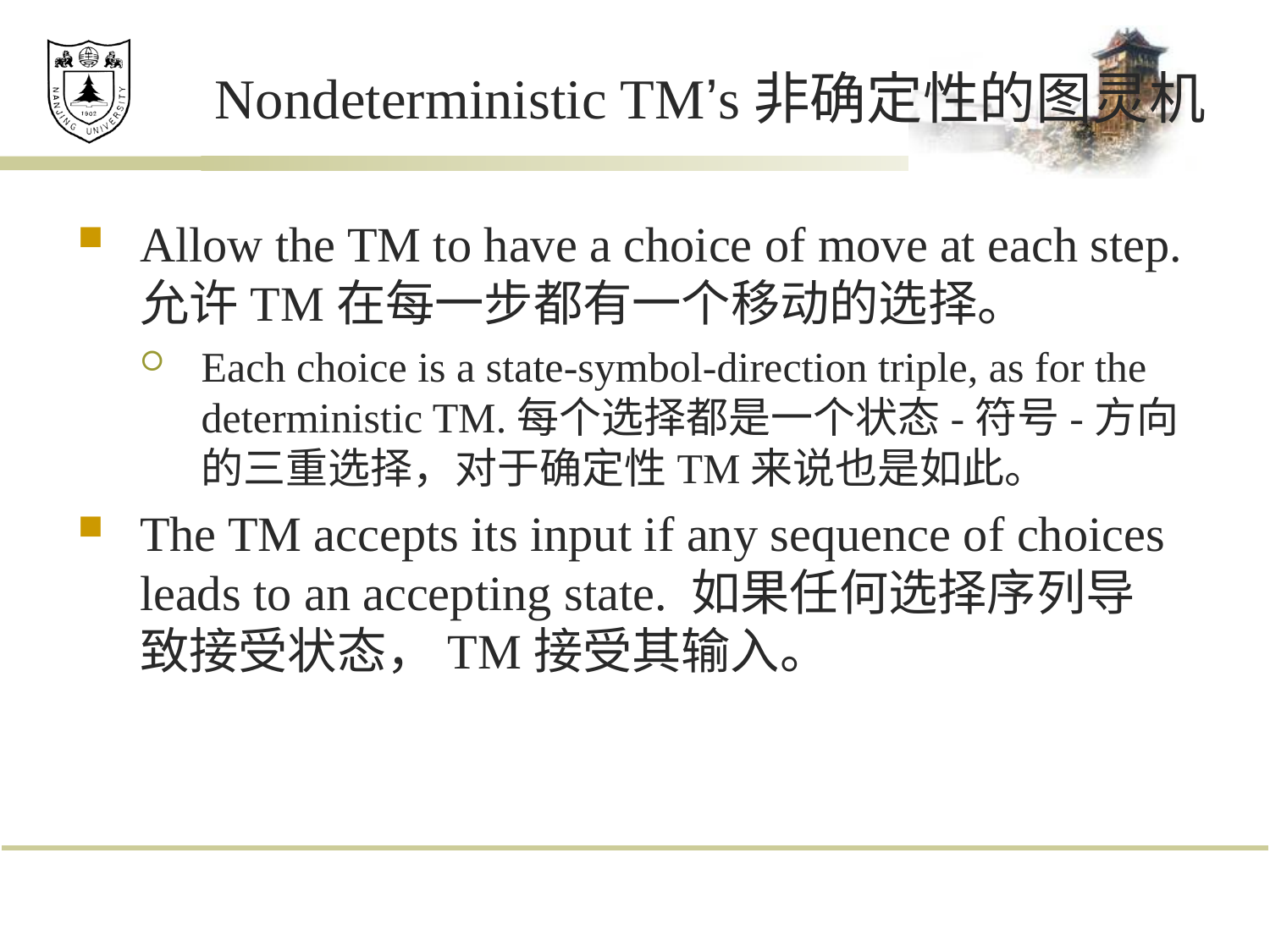

# Nondeterministic TM’s非确定性的图灵机
Allow the TM to have a choice of move at each step.允许TM在每一步都有一个移动的选择。
Each choice is a state-symbol-direction triple, as for the deterministic TM.每个选择都是一个状态-符号-方向的三重选择，对于确定性TM来说也是如此。
The TM accepts its input if any sequence of choices leads to an accepting state. 如果任何选择序列导致接受状态，TM接受其输入。
45